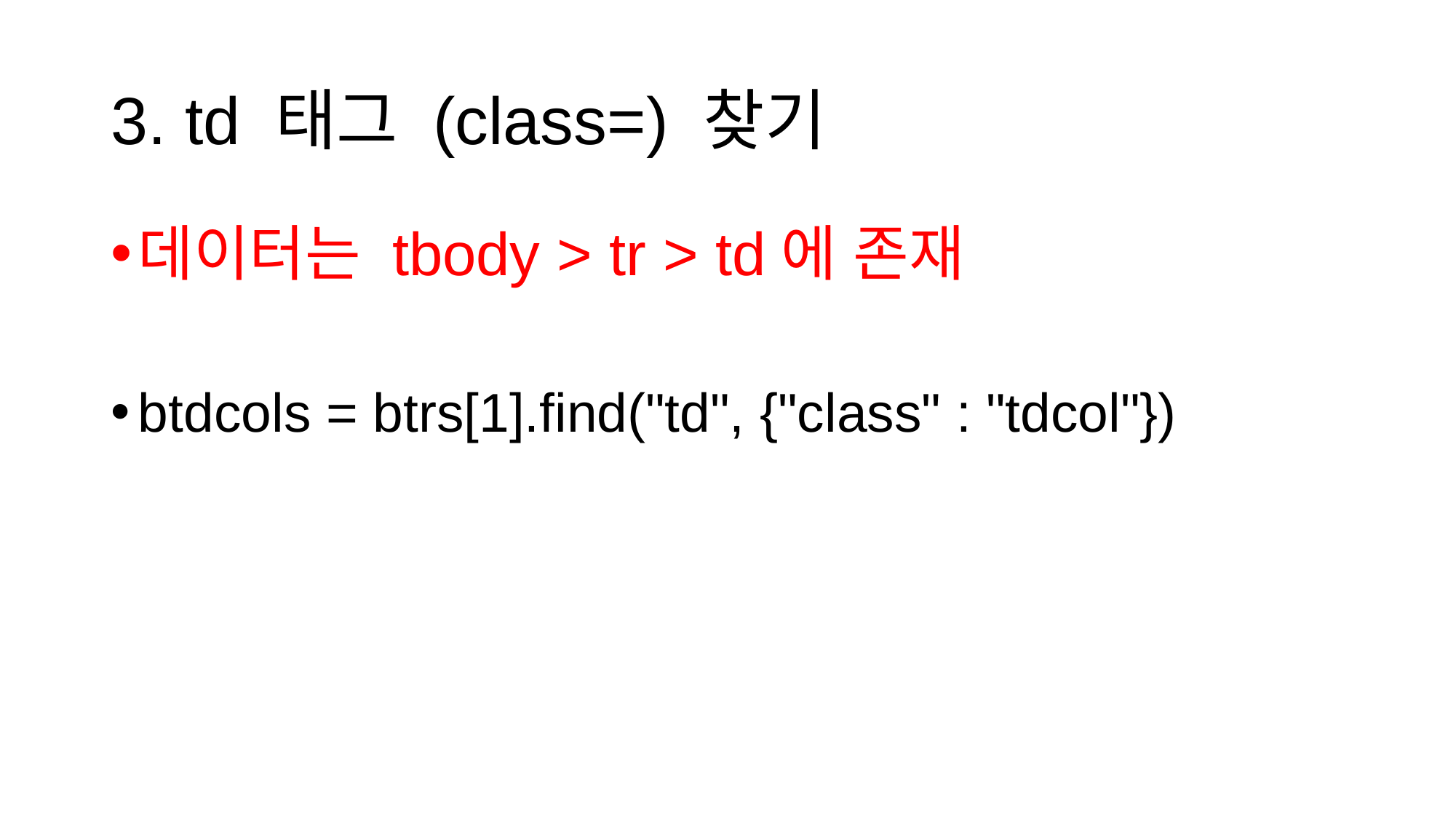

# 3. td 태그 (class=) 찾기
데이터는 tbody > tr > td에 존재

btdcols = btrs[1].find("td", {"class" : "tdcol"})